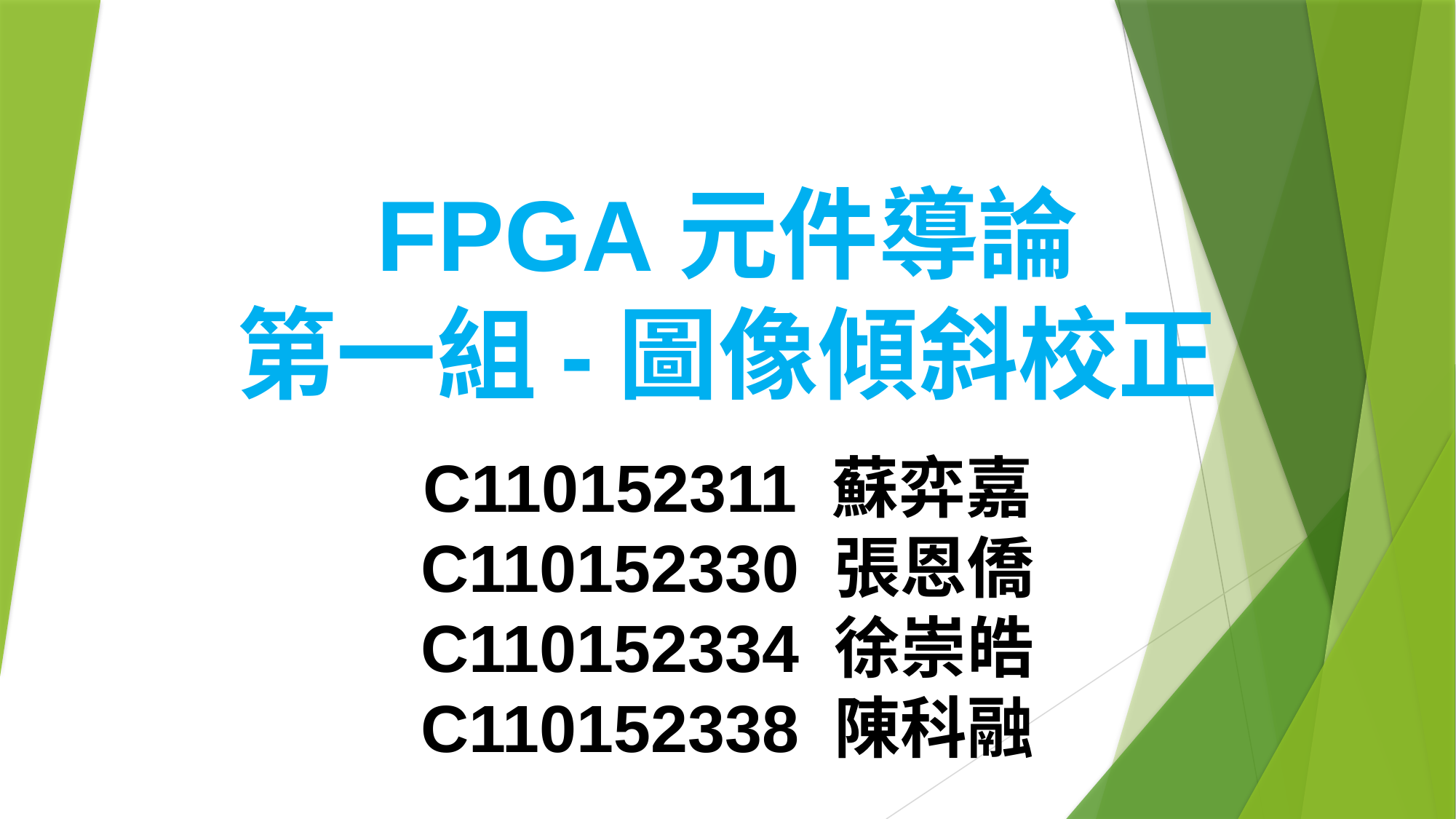

FPGA元件導論
第一組-圖像傾斜校正

C110152311 蘇弈嘉
C110152330 張恩僑
C110152334 徐崇皓
C110152338 陳科融